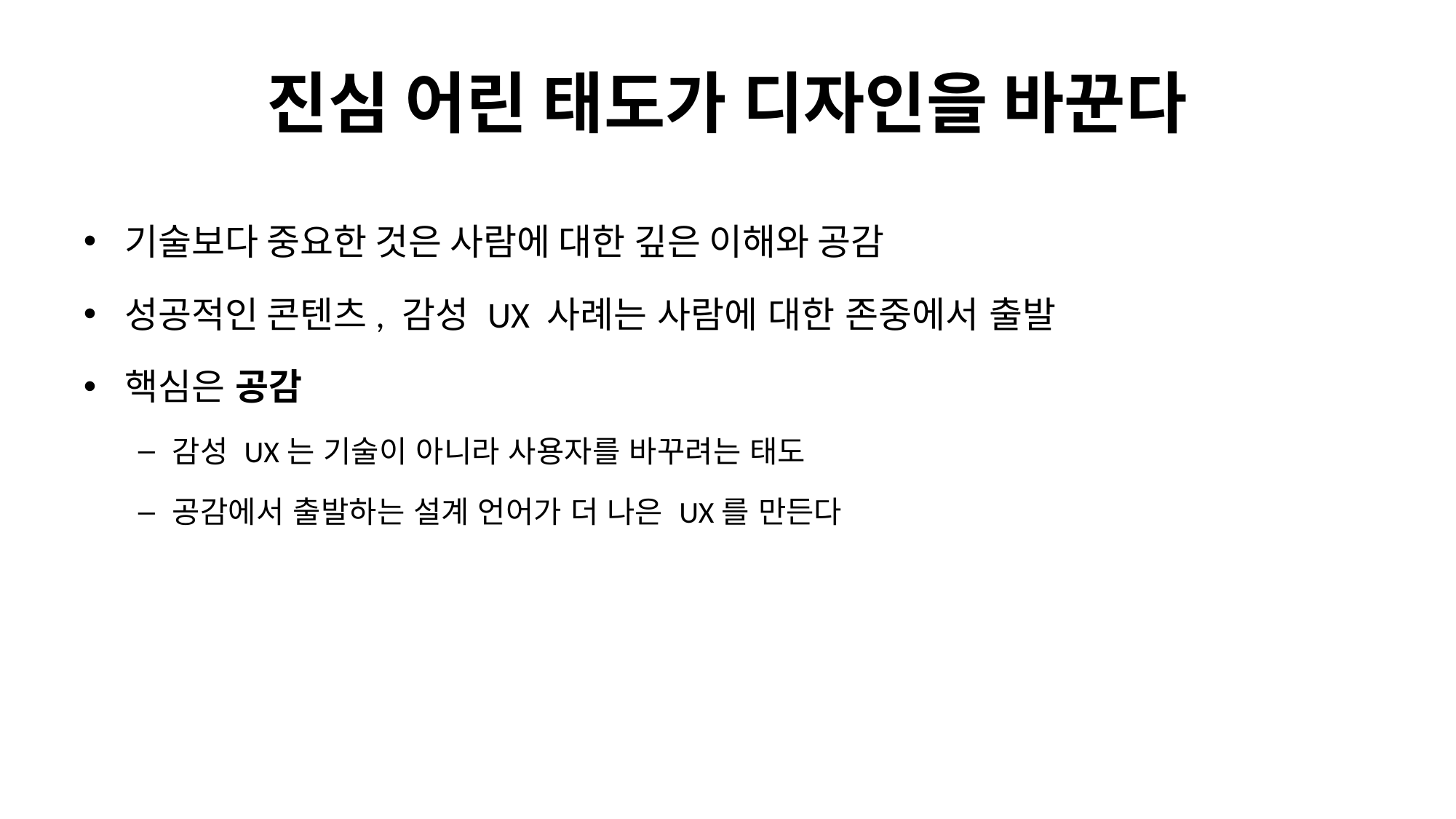

# 진심 어린 태도가 디자인을 바꾼다
기술보다 중요한 것은 사람에 대한 깊은 이해와 공감
성공적인 콘텐츠, 감성 UX 사례는 사람에 대한 존중에서 출발
핵심은 공감
감성 UX는 기술이 아니라 사용자를 바꾸려는 태도
공감에서 출발하는 설계 언어가 더 나은 UX를 만든다